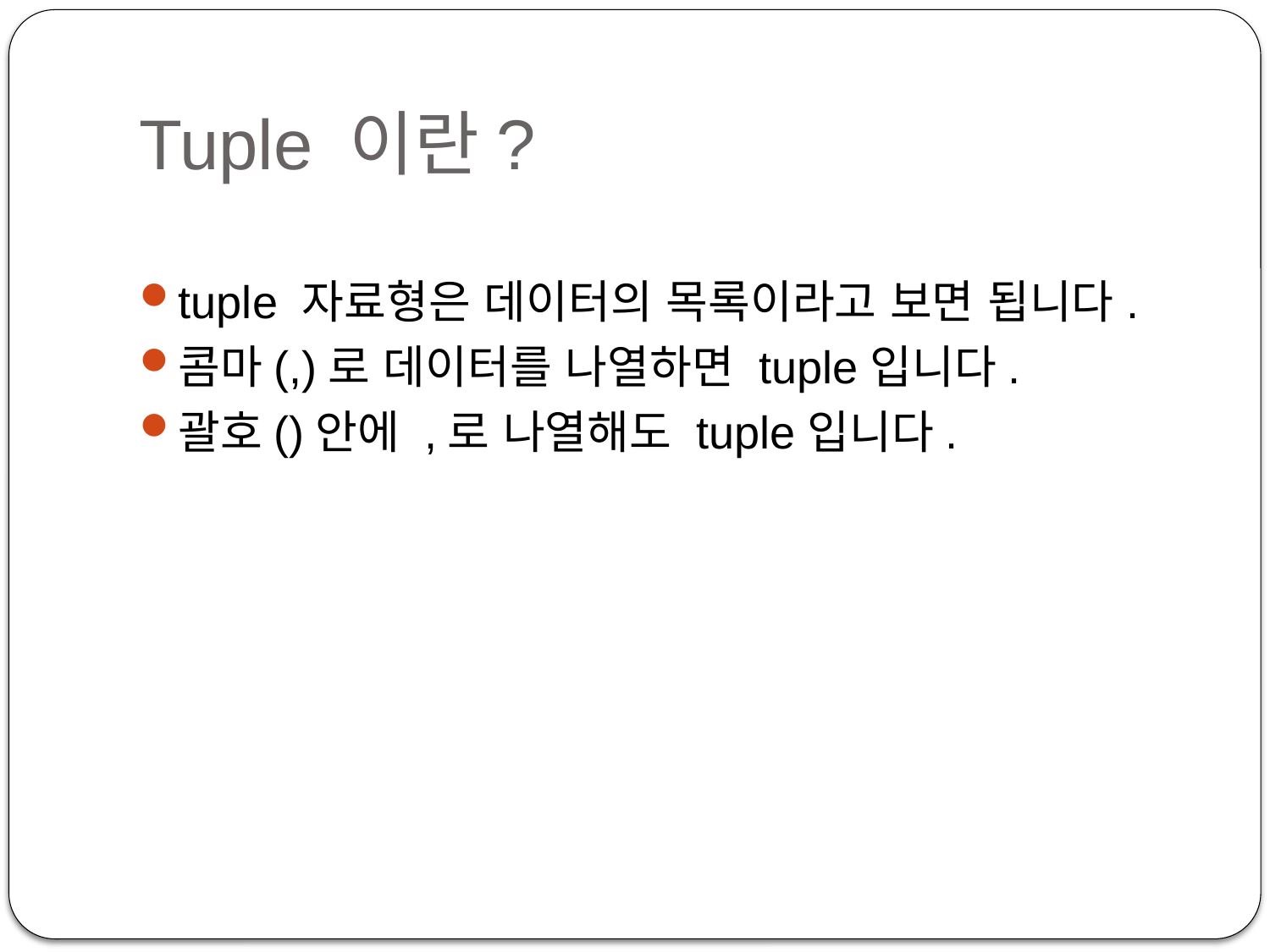

# Tuple 이란?

tuple 자료형은 데이터의 목록이라고 보면 됩니다.
콤마(,)로 데이터를 나열하면 tuple입니다.
괄호()안에 ,로 나열해도 tuple입니다.